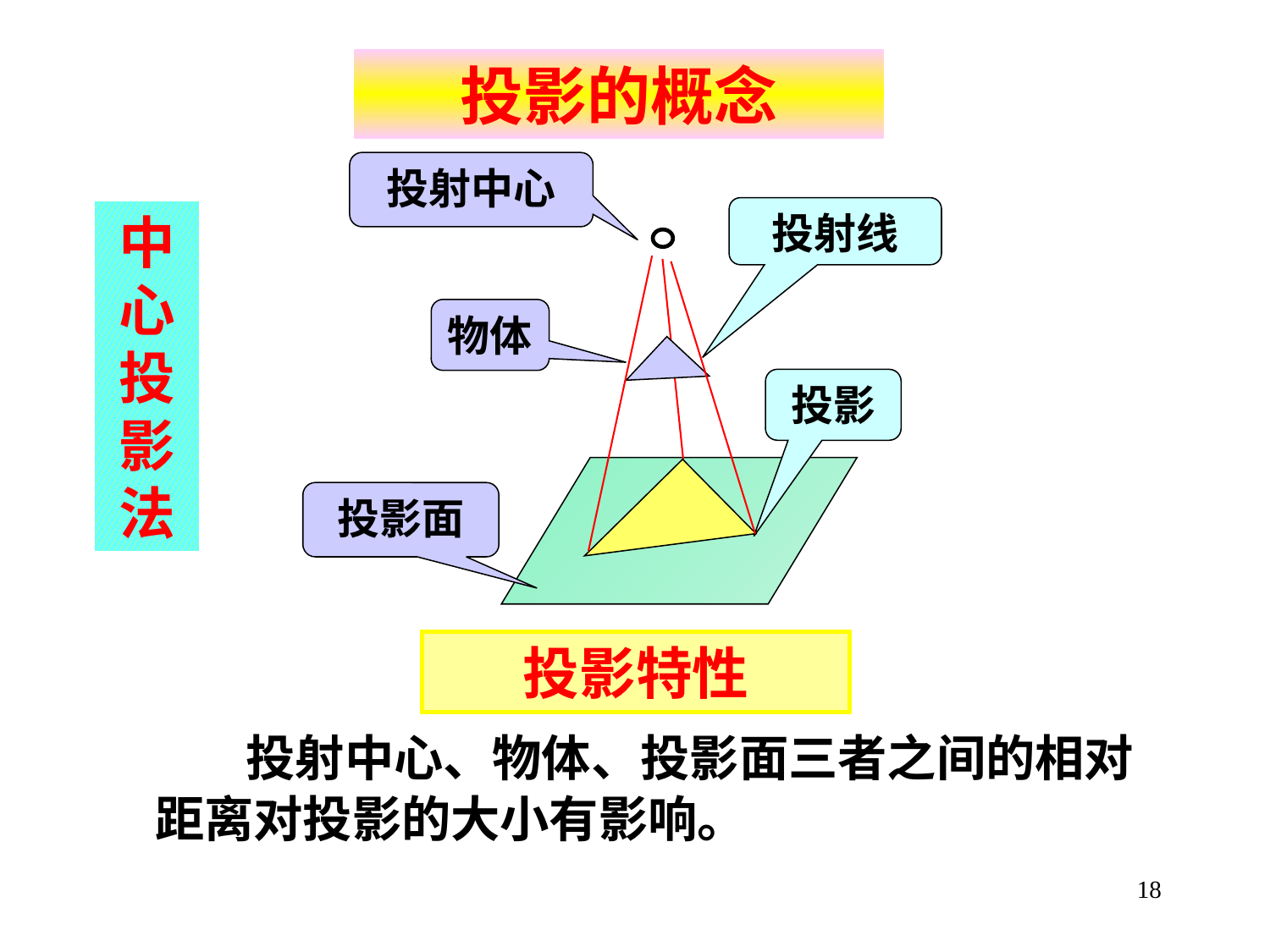

投影的概念
投射中心
投射线
中心投影法

物体

投影

投影面

投影特性
      投射中心、物体、投影面三者之间的相对距离对投影的大小有影响。
18